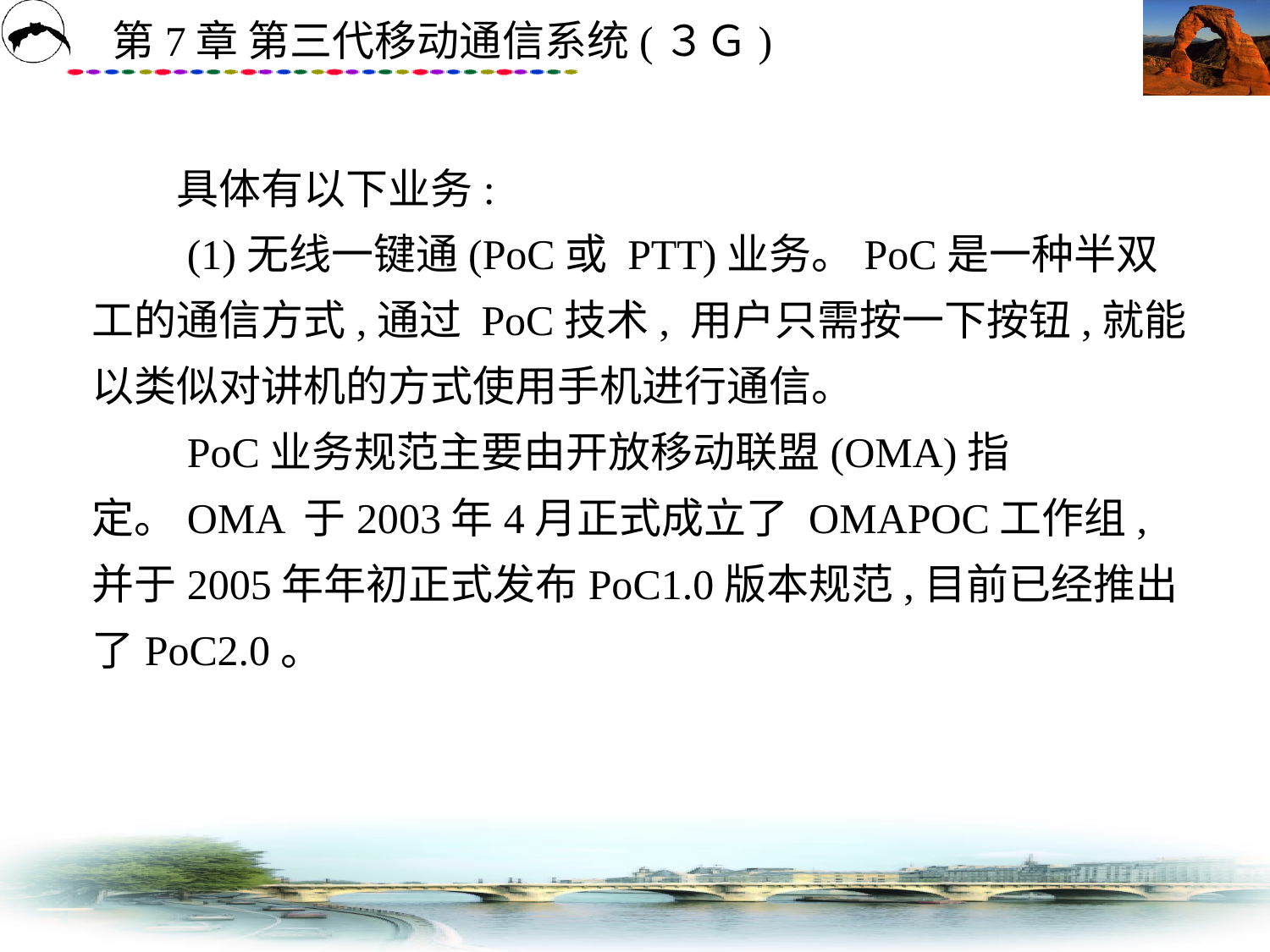

# 具体有以下业务: 　　(1)无线一键通(PoC或 PTT)业务。PoC是一种半双工的通信方式,通过 PoC技术, 用户只需按一下按钮,就能以类似对讲机的方式使用手机进行通信。 　　PoC业务规范主要由开放移动联盟(OMA)指定。OMA 于2003年4月正式成立了 OMAPOC工作组,并于2005年年初正式发布PoC1.0版本规范,目前已经推出了PoC2.0。